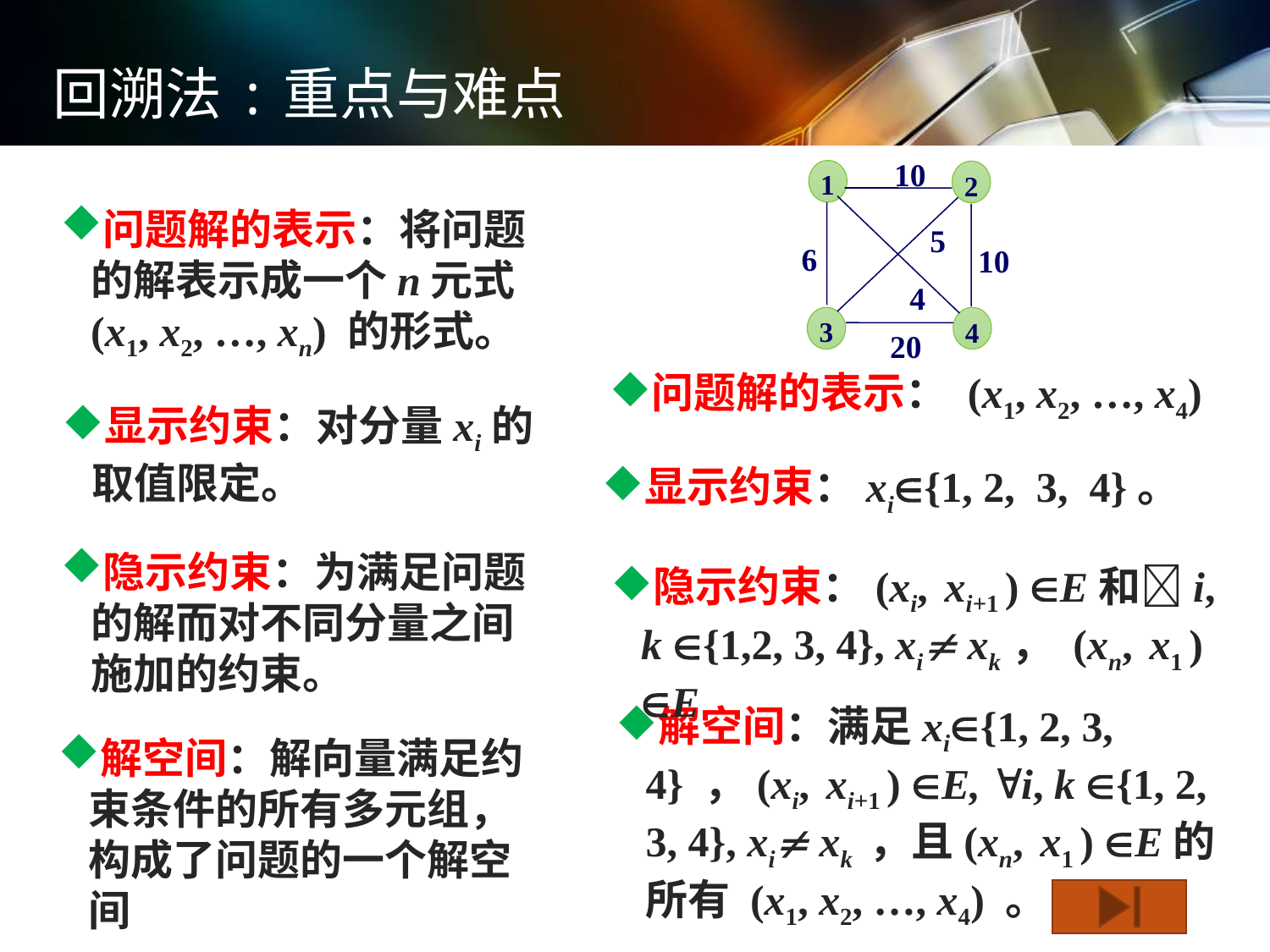

回溯法:重点与难点
10

1

2

5
6
10
4

3

4

20
问题解的表示：将问题的解表示成一个n元式 (x1, x2, …, xn) 的形式。
问题解的表示： (x1, x2, …, x4)
显示约束：对分量xi的取值限定。
显示约束：xi∈{1, 2,  3,  4}。
隐示约束：为满足问题的解而对不同分量之间施加的约束。
隐示约束：(xi,  xi+1 ) ∈E和∀i, k ∈{1,2, 3, 4}, xi≠ xk， (xn,  x1 ) ∈E
解空间：满足xi∈{1, 2, 3, 4} ，(xi,  xi+1 ) ∈E, ∀i, k ∈{1, 2, 3, 4}, xi≠ xk ，且(xn,  x1 ) ∈E的所有 (x1, x2, …, x4) 。
解空间：解向量满足约束条件的所有多元组，构成了问题的一个解空间